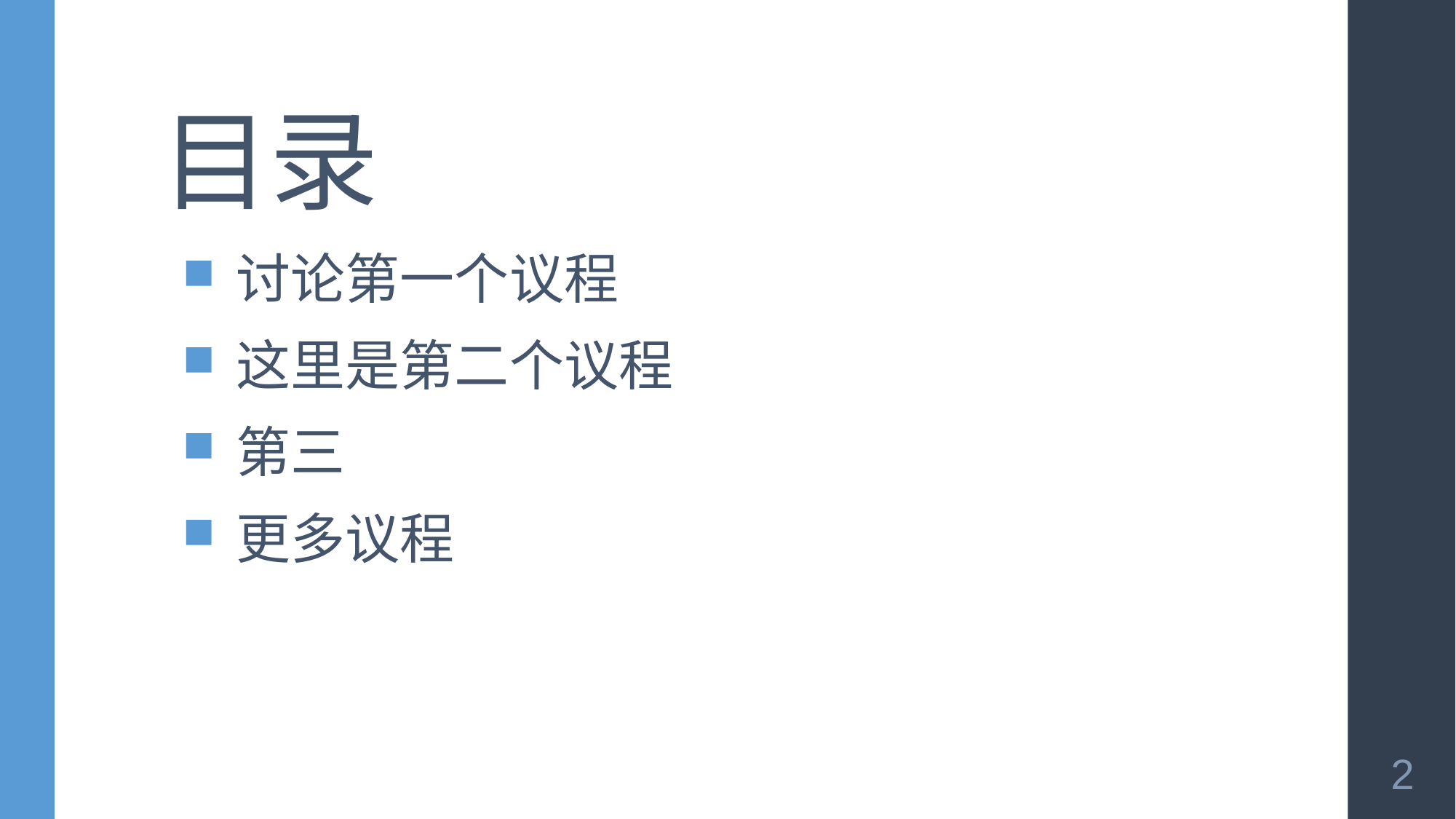

# 目录
讨论第一个议程
这里是第二个议程
第三
更多议程
2